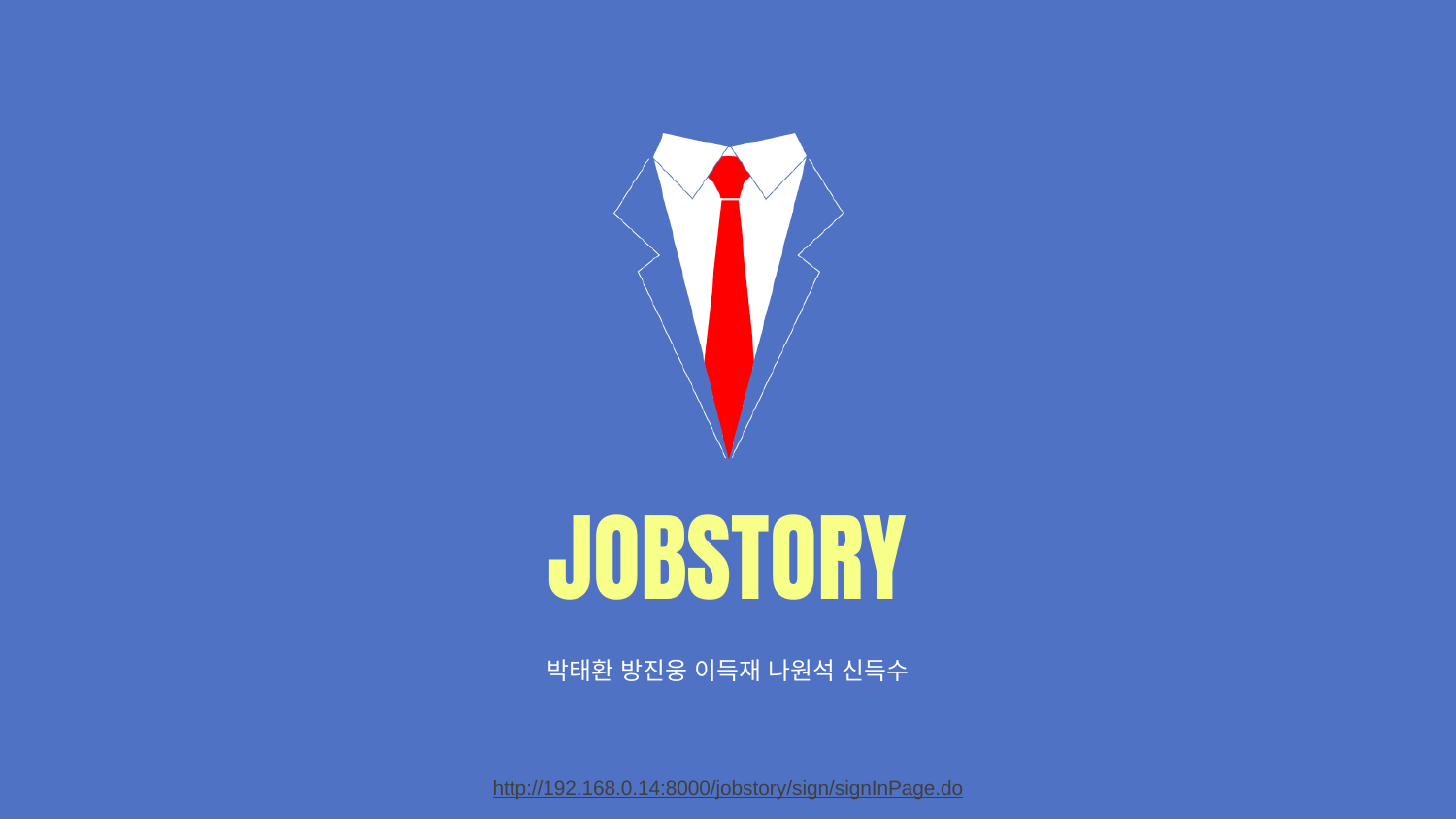

JOBSTORY
박태환 방진웅 이득재 나원석 신득수
http://192.168.0.14:8000/jobstory/sign/signInPage.do